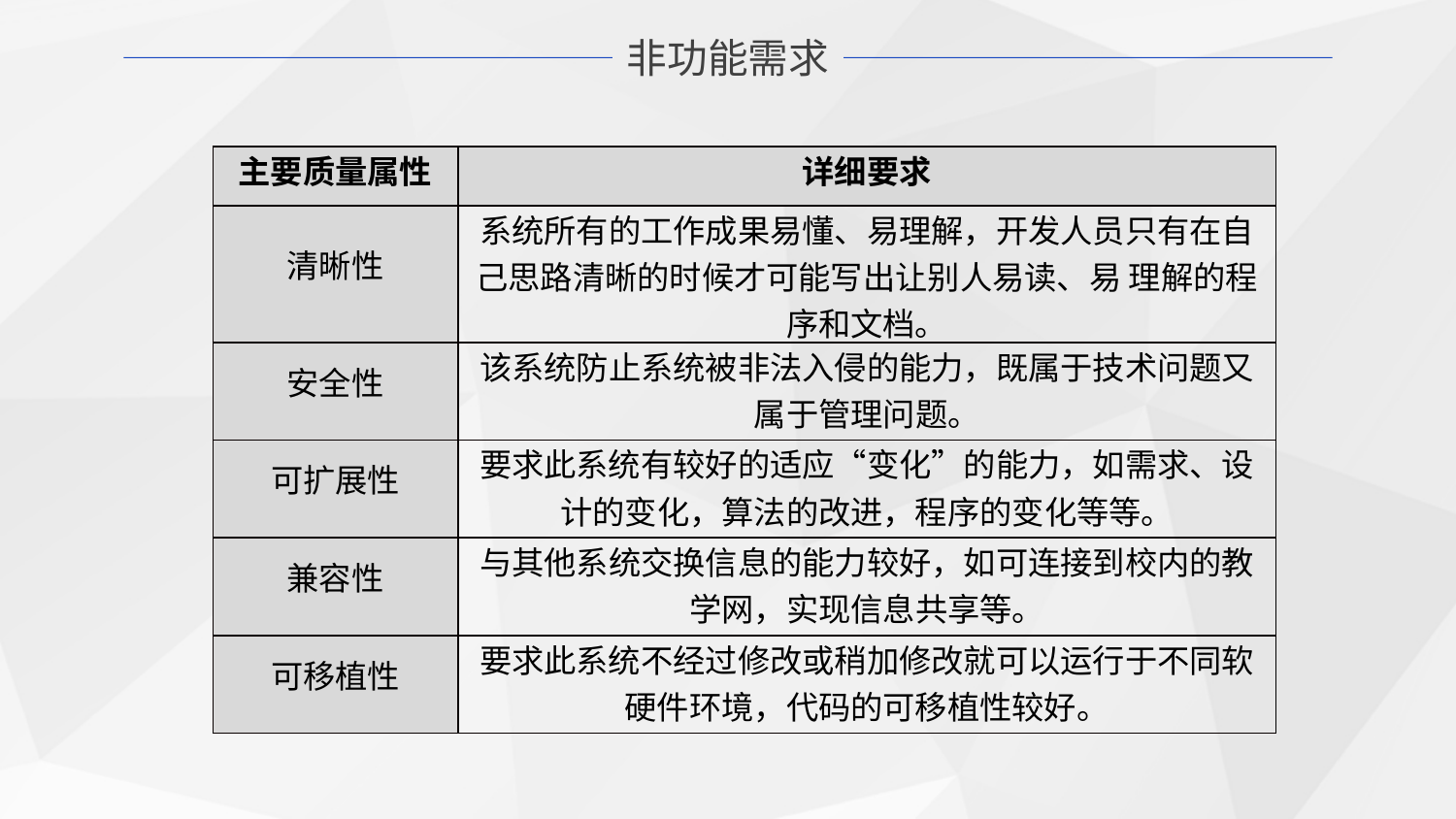

非功能需求

| 主要质量属性 | 详细要求 |
| --- | --- |
| 清晰性 | 系统所有的工作成果易懂、易理解，开发人员只有在自己思路清晰的时候才可能写出让别人易读、易 理解的程序和文档。 |
| 安全性 | 该系统防止系统被非法入侵的能力，既属于技术问题又属于管理问题。 |
| 可扩展性 | 要求此系统有较好的适应“变化”的能力，如需求、设计的变化，算法的改进，程序的变化等等。 |
| 兼容性 | 与其他系统交换信息的能力较好，如可连接到校内的教学网，实现信息共享等。 |
| 可移植性 | 要求此系统不经过修改或稍加修改就可以运行于不同软硬件环境，代码的可移植性较好。 |